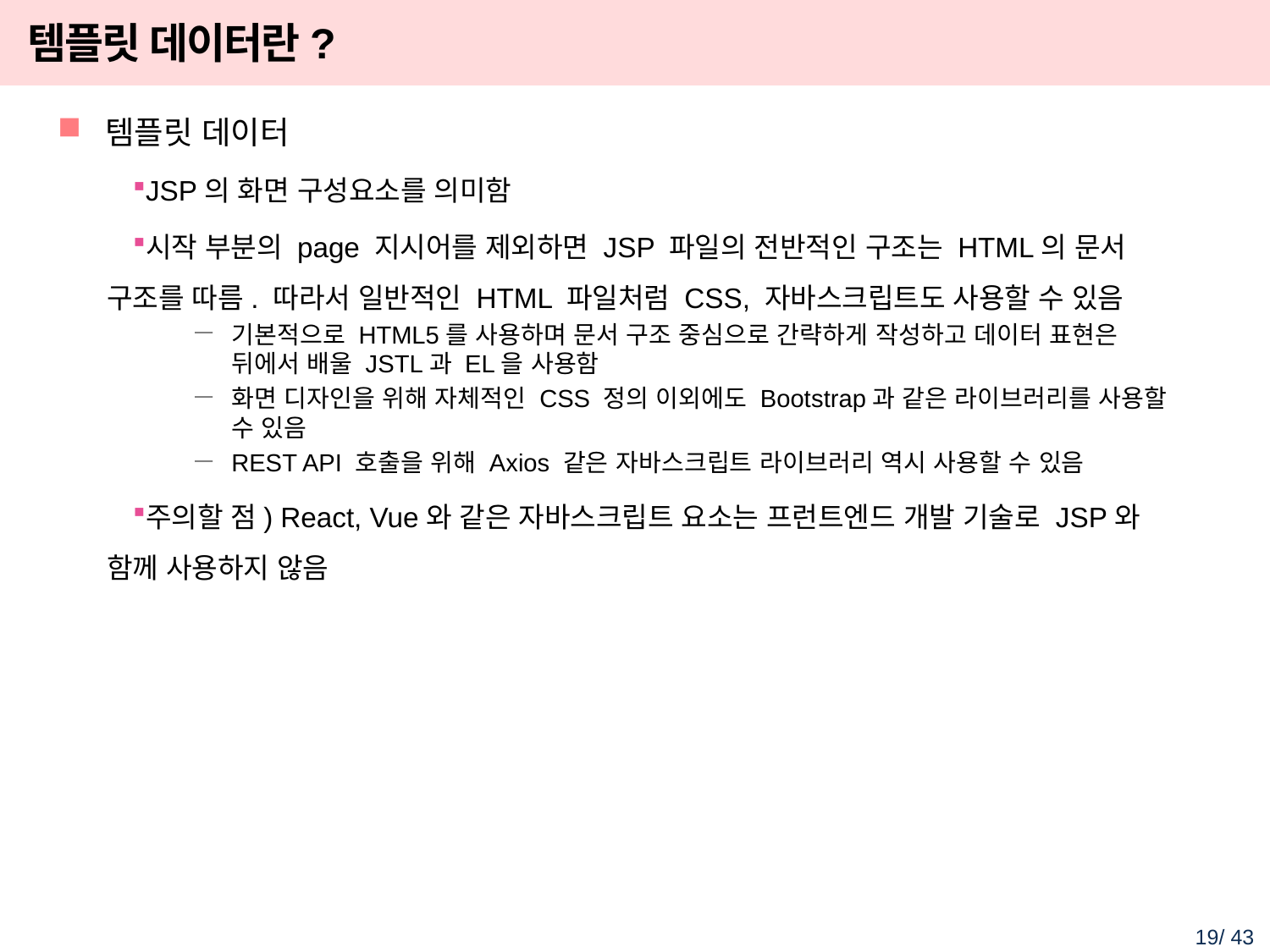

# 템플릿 데이터란?
템플릿 데이터
JSP의 화면 구성요소를 의미함
시작 부분의 page 지시어를 제외하면 JSP 파일의 전반적인 구조는 HTML의 문서 구조를 따름. 따라서 일반적인 HTML 파일처럼 CSS, 자바스크립트도 사용할 수 있음
기본적으로 HTML5를 사용하며 문서 구조 중심으로 간략하게 작성하고 데이터 표현은 뒤에서 배울 JSTL과 EL을 사용함
화면 디자인을 위해 자체적인 CSS 정의 이외에도 Bootstrap과 같은 라이브러리를 사용할 수 있음
REST API 호출을 위해 Axios 같은 자바스크립트 라이브러리 역시 사용할 수 있음
주의할 점) React, Vue와 같은 자바스크립트 요소는 프런트엔드 개발 기술로 JSP와 함께 사용하지 않음